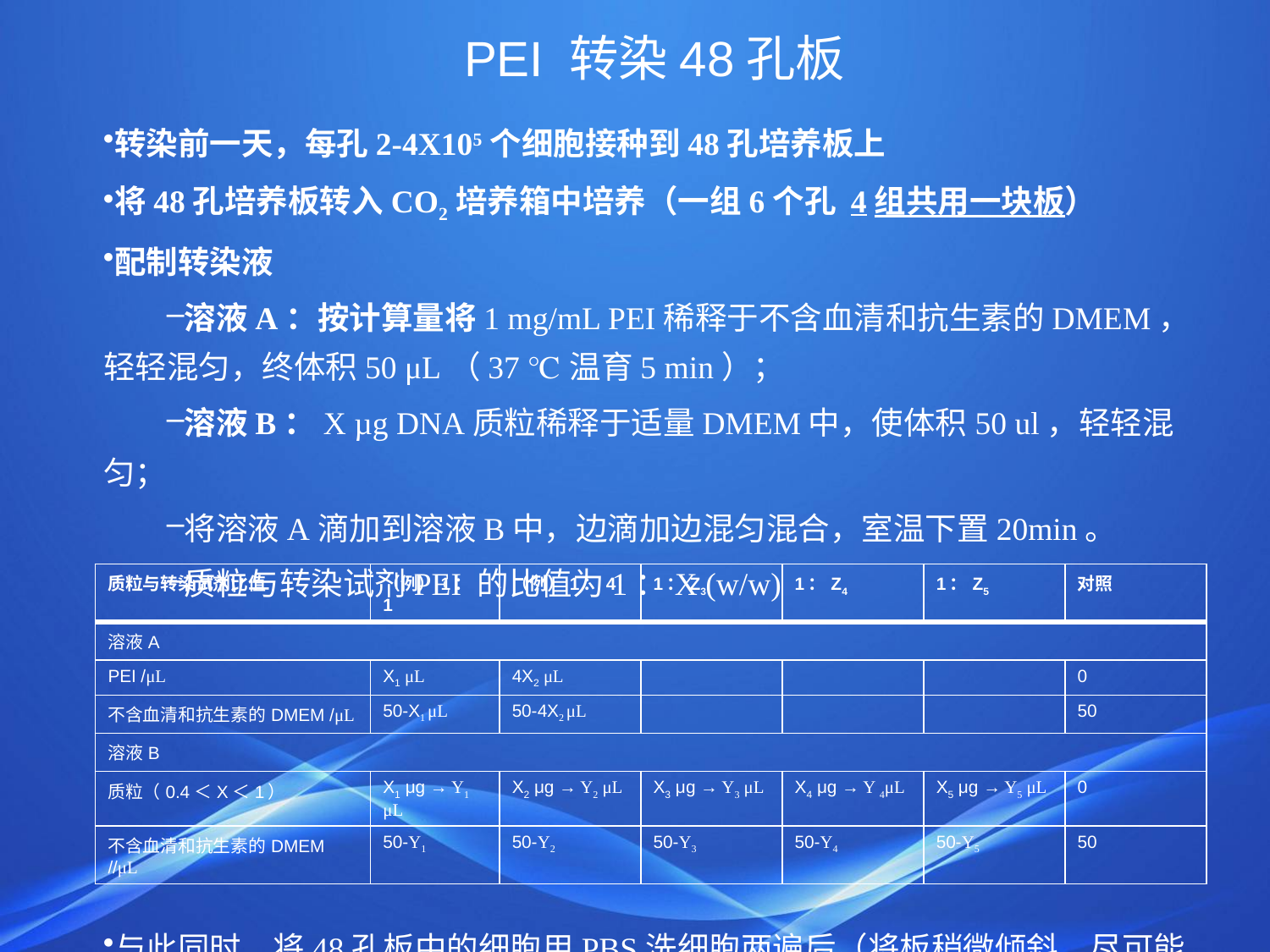

# PEI 转染48孔板
转染前一天，每孔2-4X105个细胞接种到48孔培养板上
将48孔培养板转入CO2培养箱中培养（一组6个孔 4组共用一块板）
配制转染液
溶液A：按计算量将1 mg/mL PEI稀释于不含血清和抗生素的DMEM，轻轻混匀，终体积50 μL（37 ℃温育5 min）；
溶液B：X µg DNA质粒稀释于适量DMEM中，使体积50 ul，轻轻混匀；
将溶液A滴加到溶液B中，边滴加边混匀混合，室温下置20min。
质粒与转染试剂PEI 的比值为1：X (w/w)

与此同时，将48孔板中的细胞用PBS洗细胞两遍后（将板稍微倾斜，尽可能吸尽PBS），加入400 μL 无血清培养基。
| 质粒与转染试剂比值 | （例）1：1 | （例）1：4 | 1：Z3 | 1：Z4 | 1：Z5 | 对照 |
| --- | --- | --- | --- | --- | --- | --- |
| 溶液A |  |  |  |  |  |  |
| PEI /μL | X1 μL | 4X2 μL |  |  |  | 0 |
| 不含血清和抗生素的DMEM /μL | 50-X1 μL | 50-4X2 μL |  |  |  | 50 |
| 溶液B |  |  |  |  |  |  |
| 质粒（0.4＜X＜1） | X1 μg → Y1 μL | X2 μg → Y2 μL | X3 μg → Y3 μL | X4 μg → Y 4μL | X5 μg → Y5 μL | 0 |
| 不含血清和抗生素的DMEM //μL | 50-Y1 | 50-Y2 | 50-Y3 | 50-Y4 | 50-Y5 | 50 |